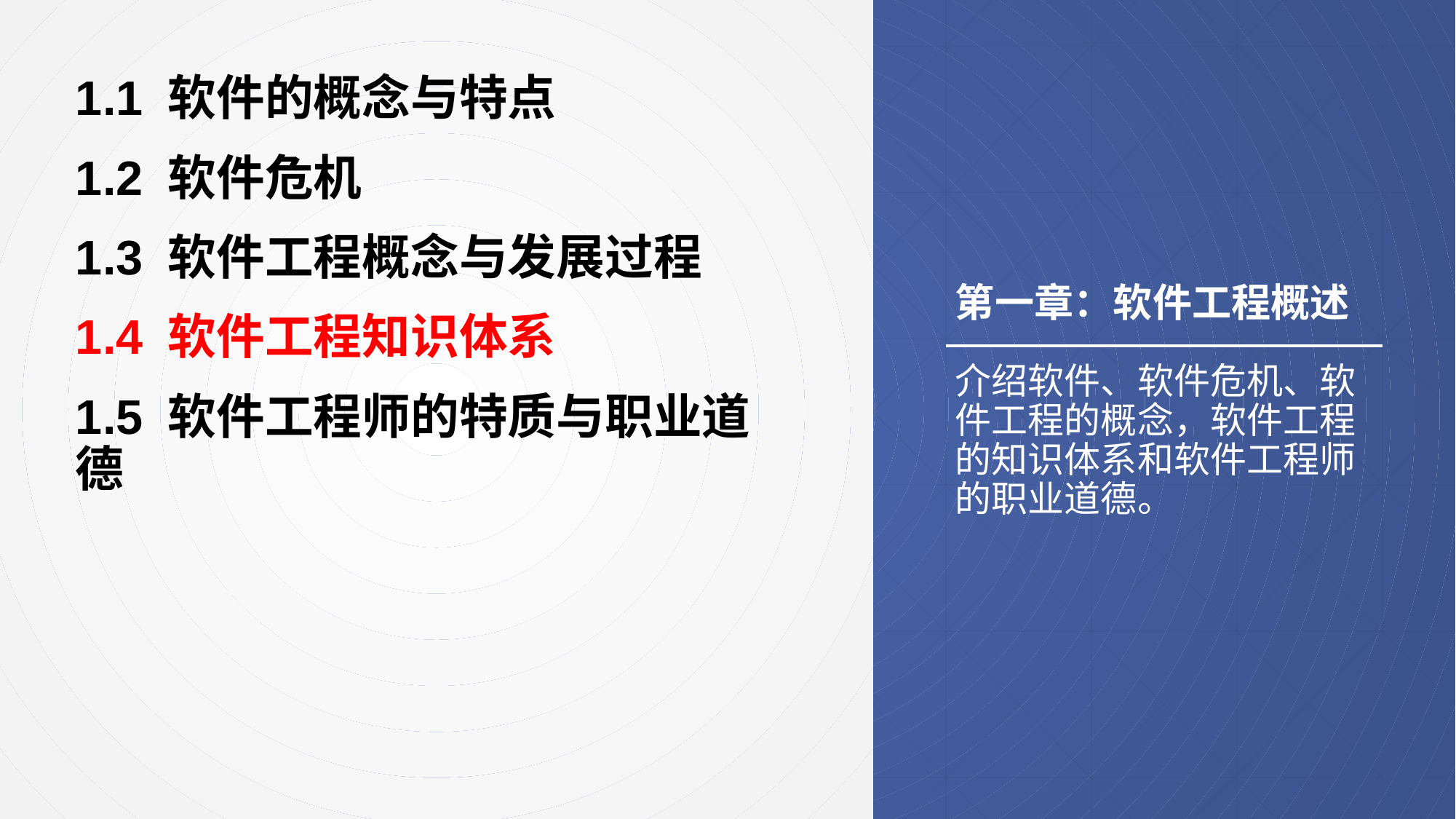

1.1 软件的概念与特点
1.2 软件危机
1.3 软件工程概念与发展过程
1.4 软件工程知识体系
1.5 软件工程师的特质与职业道德

# 第一章：软件工程概述
介绍软件、软件危机、软件工程的概念，软件工程的知识体系和软件工程师的职业道德。